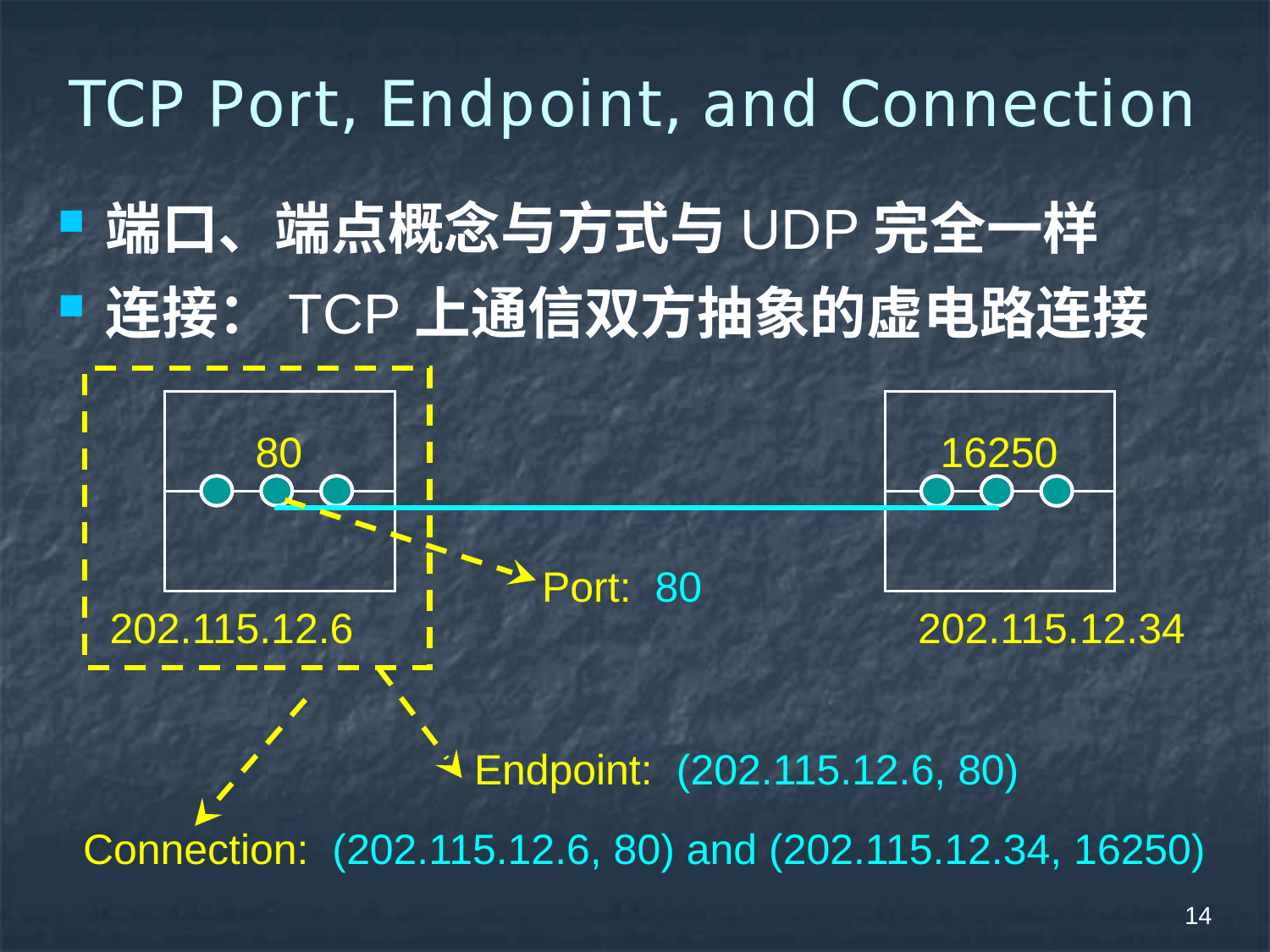

# TCP Port, Endpoint, and Connection
端口、端点概念与方式与UDP完全一样
连接：TCP上通信双方抽象的虚电路连接

80
16250

Port:  80
202.115.12.6
202.115.12.34

Endpoint:  (202.115.12.6, 80)
Connection:  (202.115.12.6, 80) and (202.115.12.34, 16250)
14